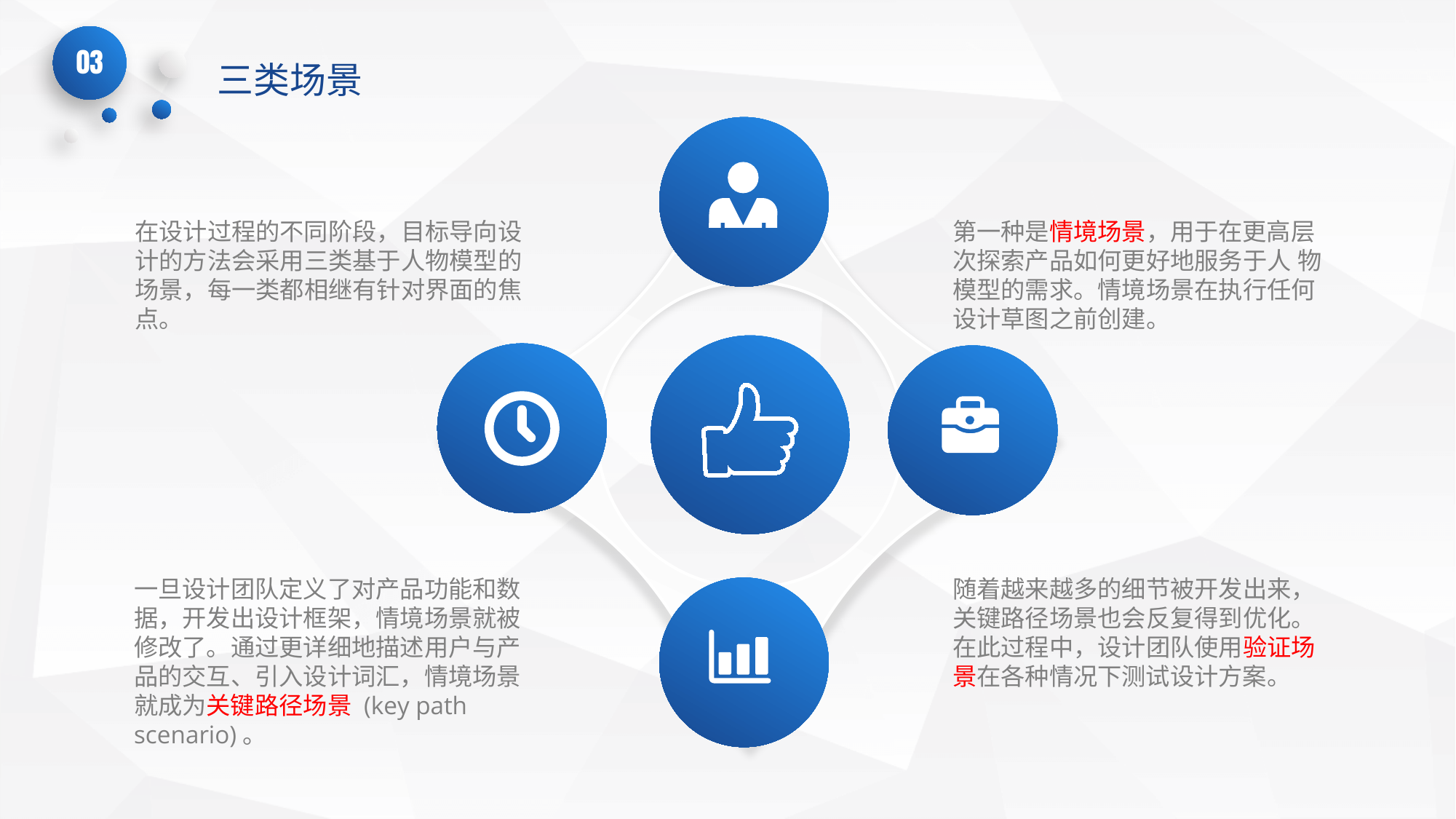

三类场景

第一种是情境场景，用于在更高层次探索产品如何更好地服务于人 物模型的需求。情境场景在执行任何设计草图之前创建。
在设计过程的不同阶段，目标导向设计的方法会采用三类基于人物模型的场景，每一类都相继有针对界面的焦点。

一旦设计团队定义了对产品功能和数据，开发出设计框架，情境场景就被修改了。通过更详细地描述用户与产品的交互、引入设计词汇，情境场景就成为关键路径场景 (key path scenario)。
随着越来越多的细节被开发出来，关键路径场景也会反复得到优化。在此过程中，设计团队使用验证场景在各种情况下测试设计方案。